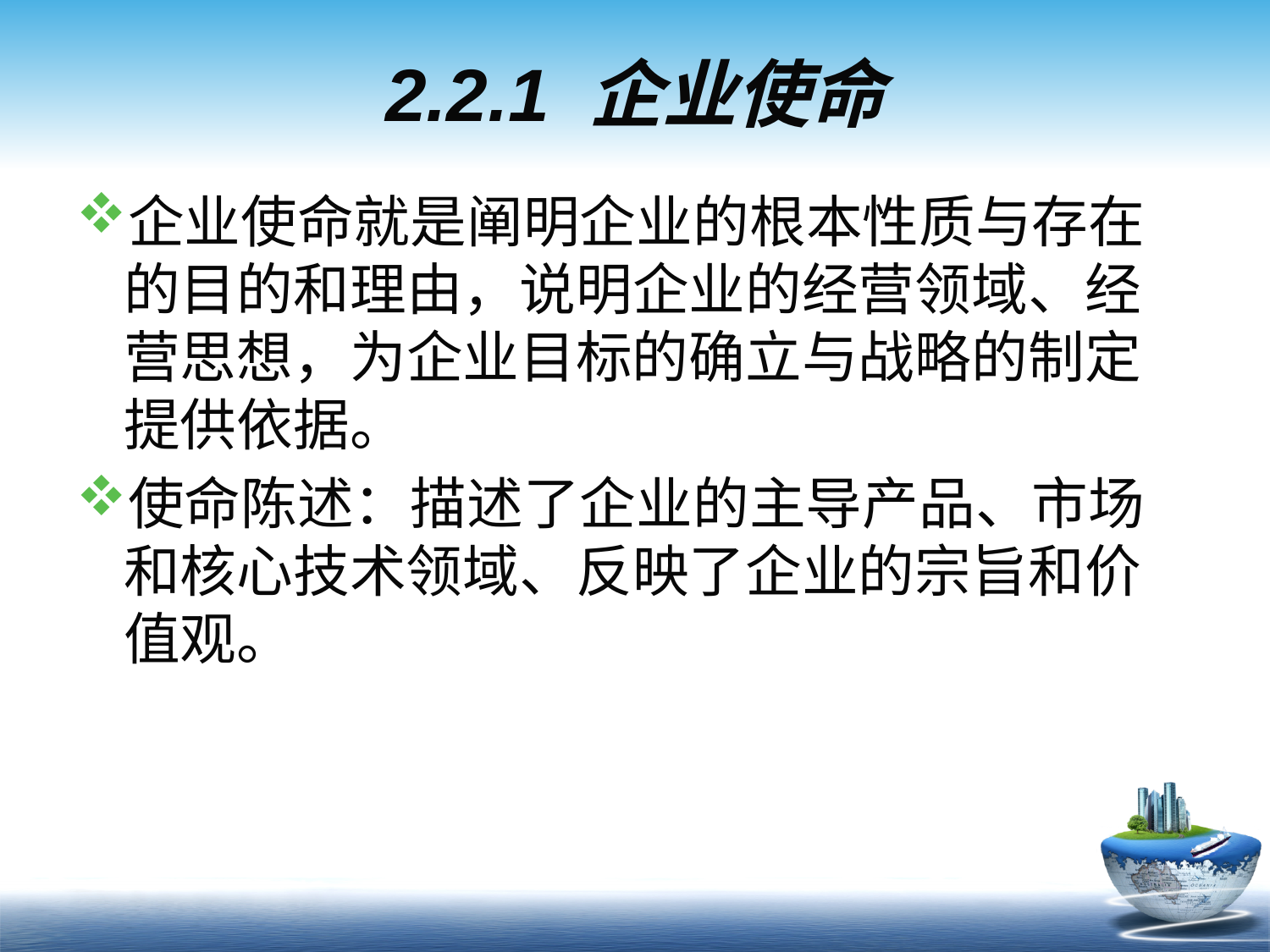

# 2.2.1 企业使命
企业使命就是阐明企业的根本性质与存在的目的和理由，说明企业的经营领域、经营思想，为企业目标的确立与战略的制定提供依据。
使命陈述：描述了企业的主导产品、市场和核心技术领域、反映了企业的宗旨和价值观。